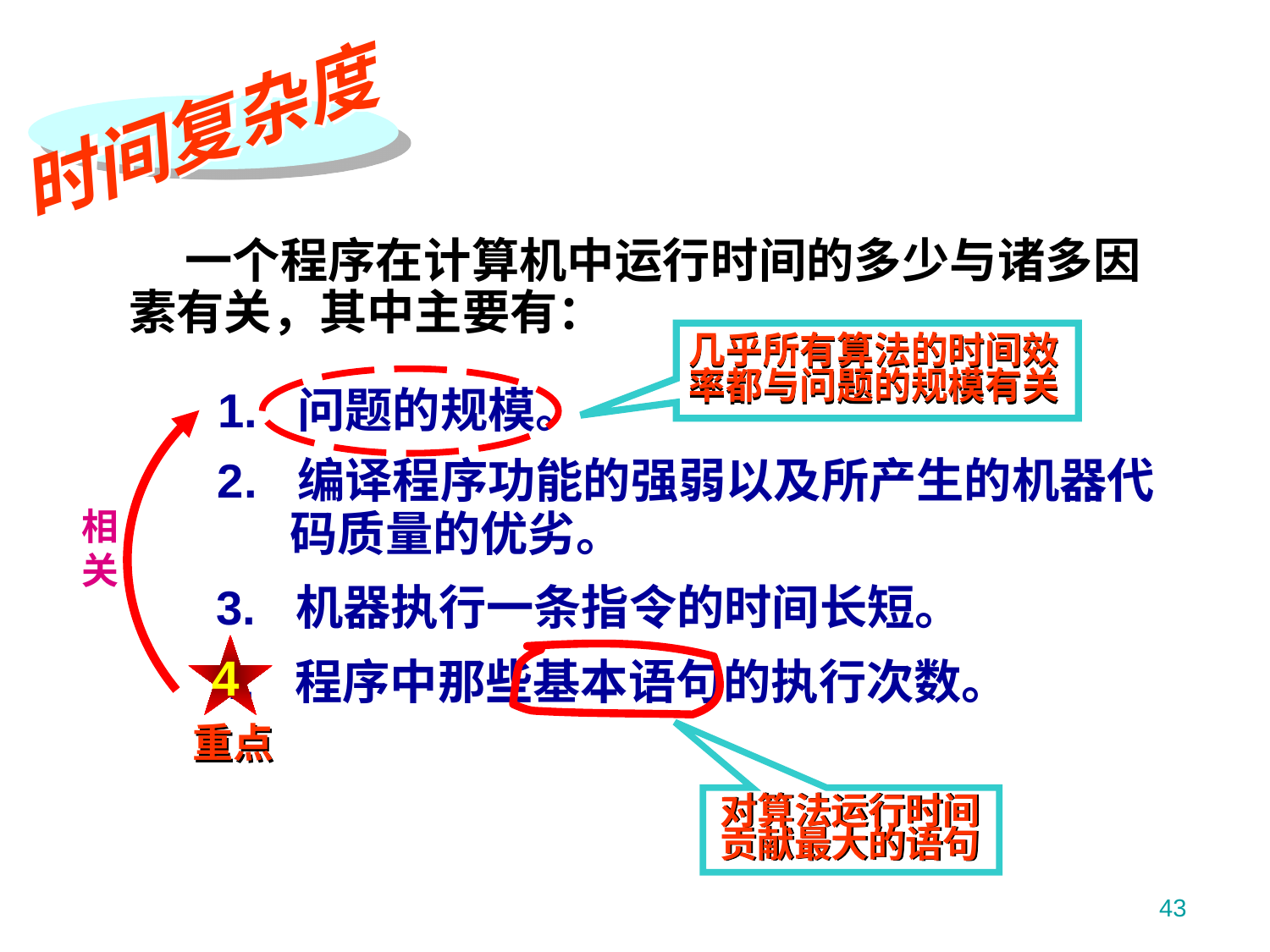

时间复杂度

    一个程序在计算机中运行时间的多少与诸多因素有关，其中主要有：

几乎所有算法的时间效
率都与问题的规模有关

1. 问题的规模。

相
关
2. 编译程序功能的强弱以及所产生的机器代

码质量的优劣。
3. 机器执行一条指令的时间长短。

4
重点

4. 程序中那些基本语句的执行次数。

对算法运行时间
贡献最大的语句
43